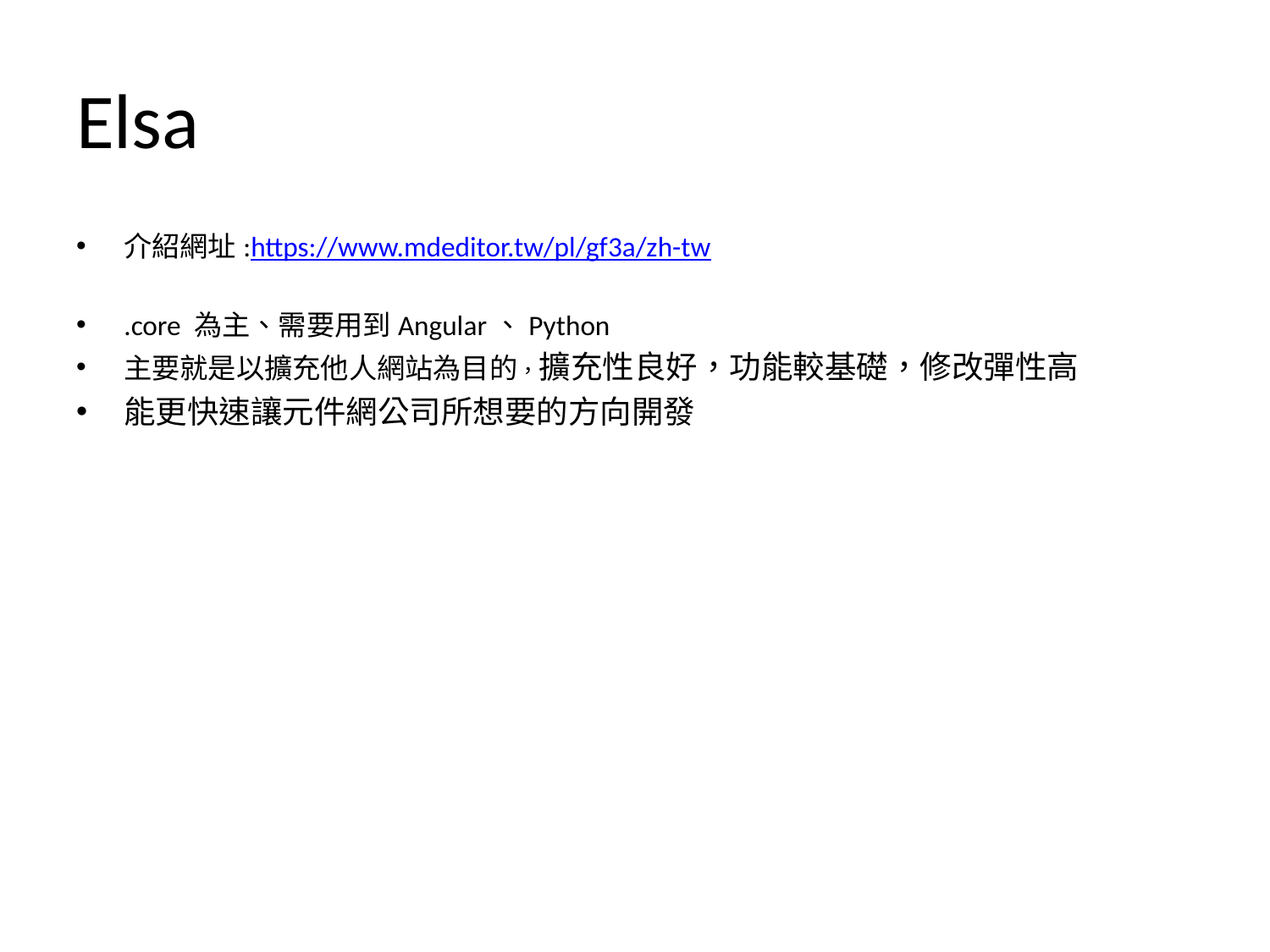

# Elsa
介紹網址:https://www.mdeditor.tw/pl/gf3a/zh-tw

.core 為主、需要用到Angular、Python
主要就是以擴充他人網站為目的，擴充性良好，功能較基礎，修改彈性高
能更快速讓元件網公司所想要的方向開發